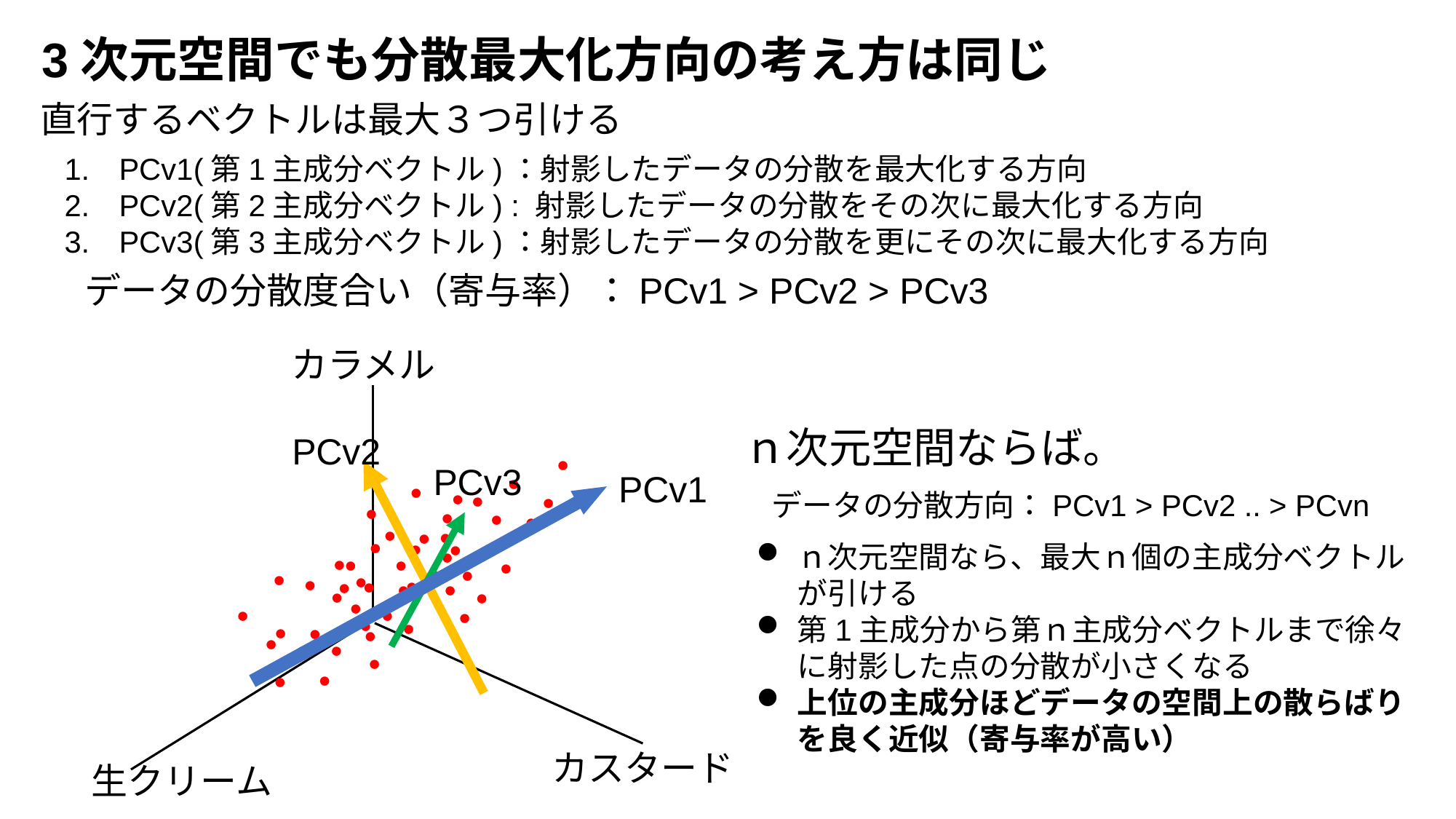

3次元空間でも分散最大化方向の考え方は同じ
直行するベクトルは最大３つ引ける
PCv1(第1主成分ベクトル)：射影したデータの分散を最大化する方向
PCv2(第2主成分ベクトル) : 射影したデータの分散をその次に最大化する方向
PCv3(第3主成分ベクトル)：射影したデータの分散を更にその次に最大化する方向
データの分散度合い（寄与率）：PCv1 > PCv2 > PCv3
カラメル
ｎ次元空間ならば。
PCv2
●
PCv3
PCv1
●
●
データの分散方向：PCv1 > PCv2 .. > PCvn
●
●
●
●
●
●
●
●
●
●
●
ｎ次元空間なら、最大ｎ個の主成分ベクトルが引ける
第1主成分から第ｎ主成分ベクトルまで徐々に射影した点の分散が小さくなる
上位の主成分ほどデータの空間上の散らばりを良く近似（寄与率が高い）
●
●
●
●
●
●
●
●
●
●
●
●

●
●
●
●
●
●
●
●
●
●
●
●
●
●
●
●
●
●
●
●
●
●
●
●
●
カスタード
生クリーム